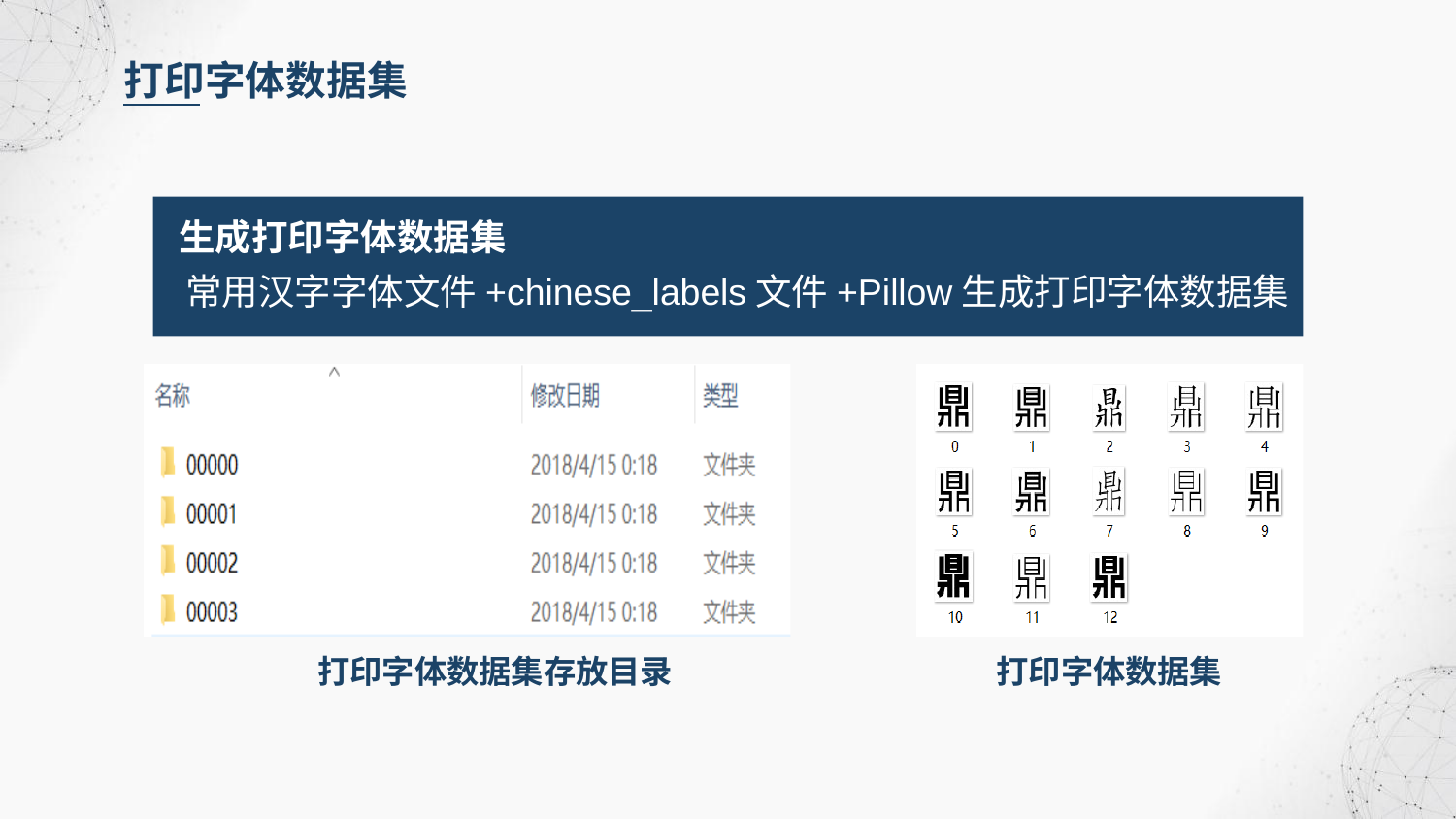

打印字体数据集

生成打印字体数据集
常用汉字字体文件+chinese_labels文件+Pillow生成打印字体数据集

打印字体数据集存放目录
打印字体数据集